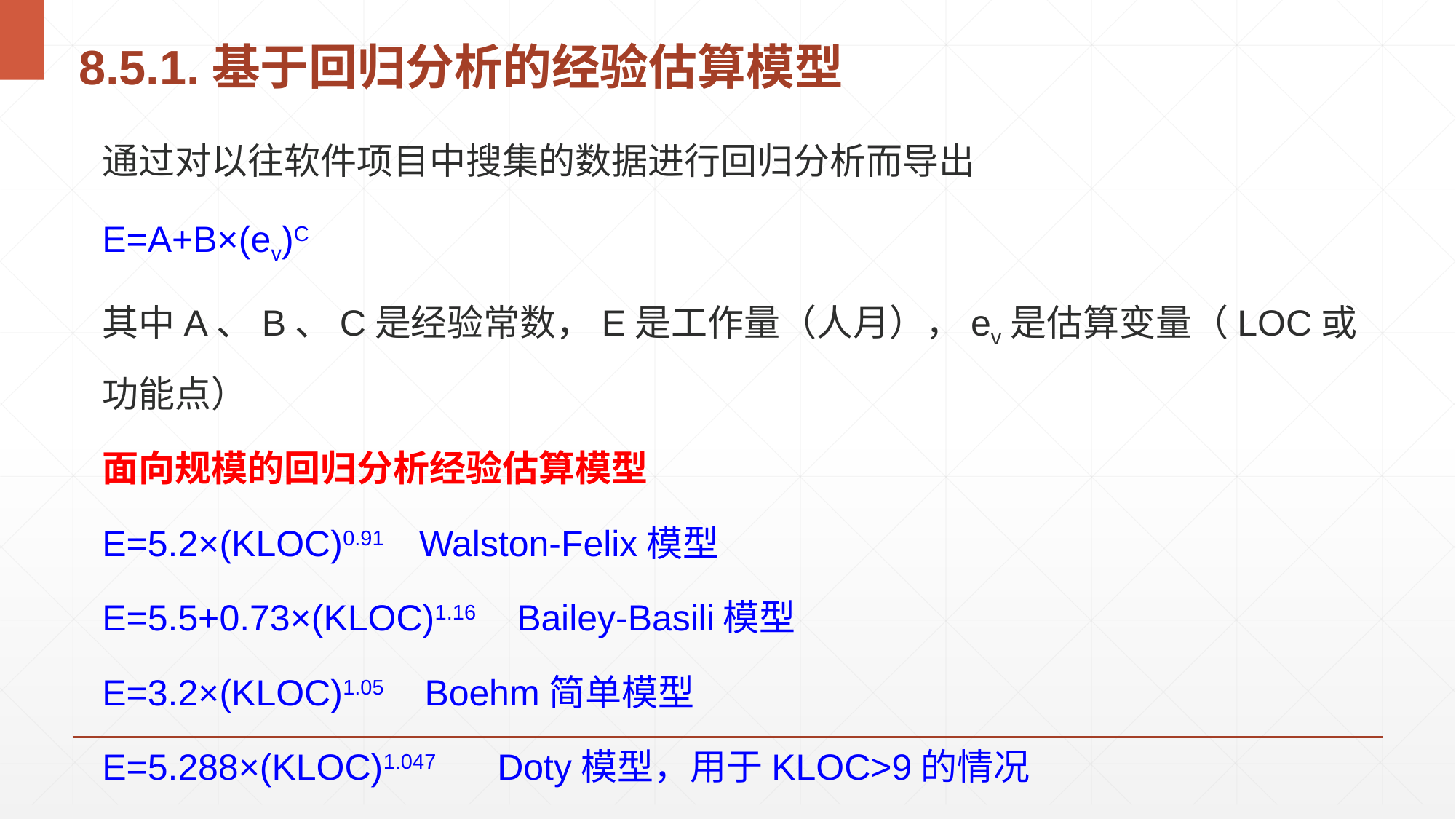

# 8.5.1.基于回归分析的经验估算模型
通过对以往软件项目中搜集的数据进行回归分析而导出
E=A+B×(ev)C
其中A、B、C是经验常数，E是工作量（人月），ev是估算变量（LOC或功能点）
面向规模的回归分析经验估算模型
E=5.2×(KLOC)0.91      Walston-Felix模型
E=5.5+0.73×(KLOC)1.16    Bailey-Basili模型
E=3.2×(KLOC)1.05    Boehm简单模型
E=5.288×(KLOC)1.047      Doty模型，用于KLOC>9的情况